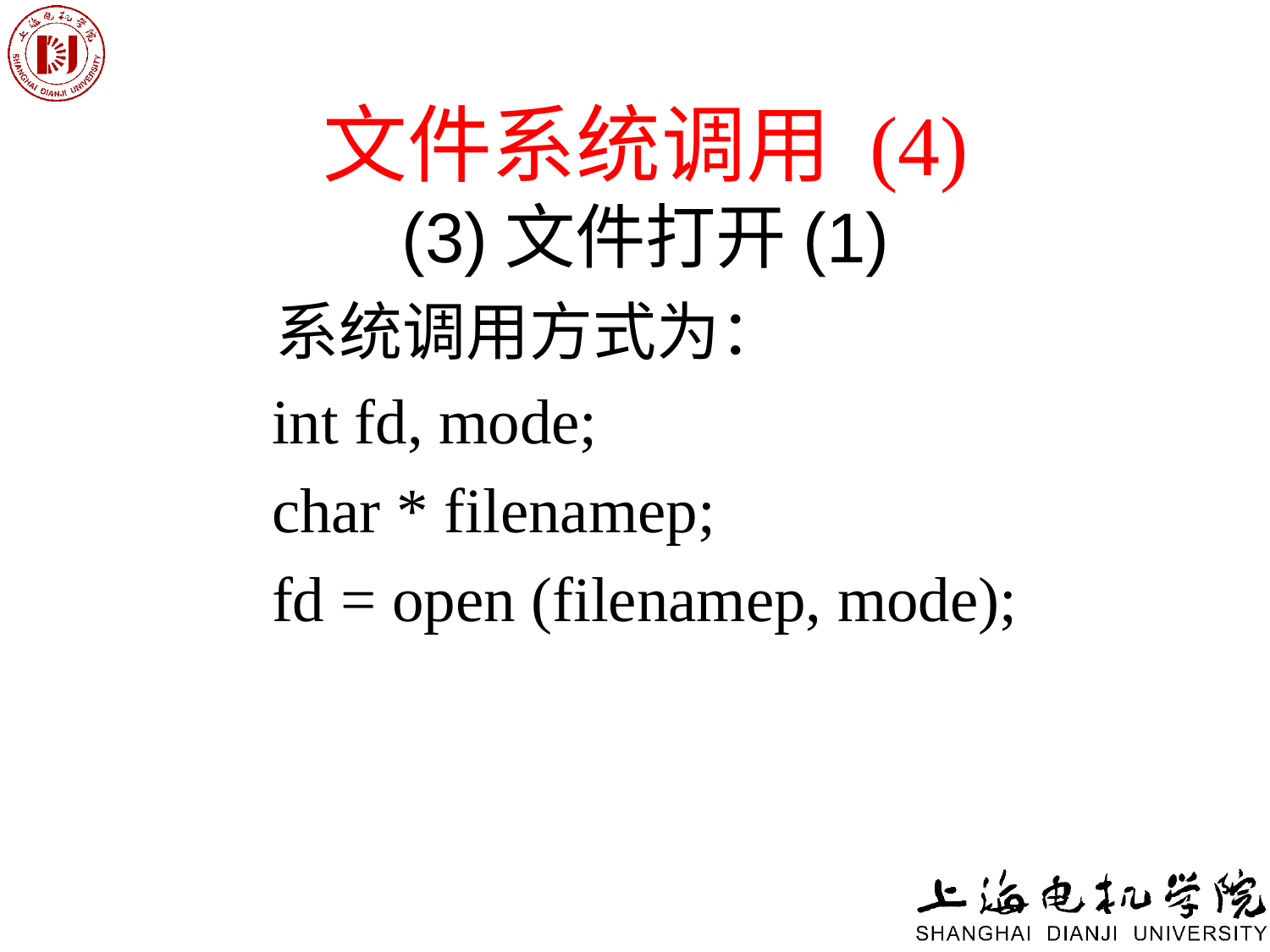

# 文件系统调用 (4) (3)文件打开(1)
   系统调用方式为：
   int fd, mode;
   char * filenamep;
   fd = open (filenamep, mode);